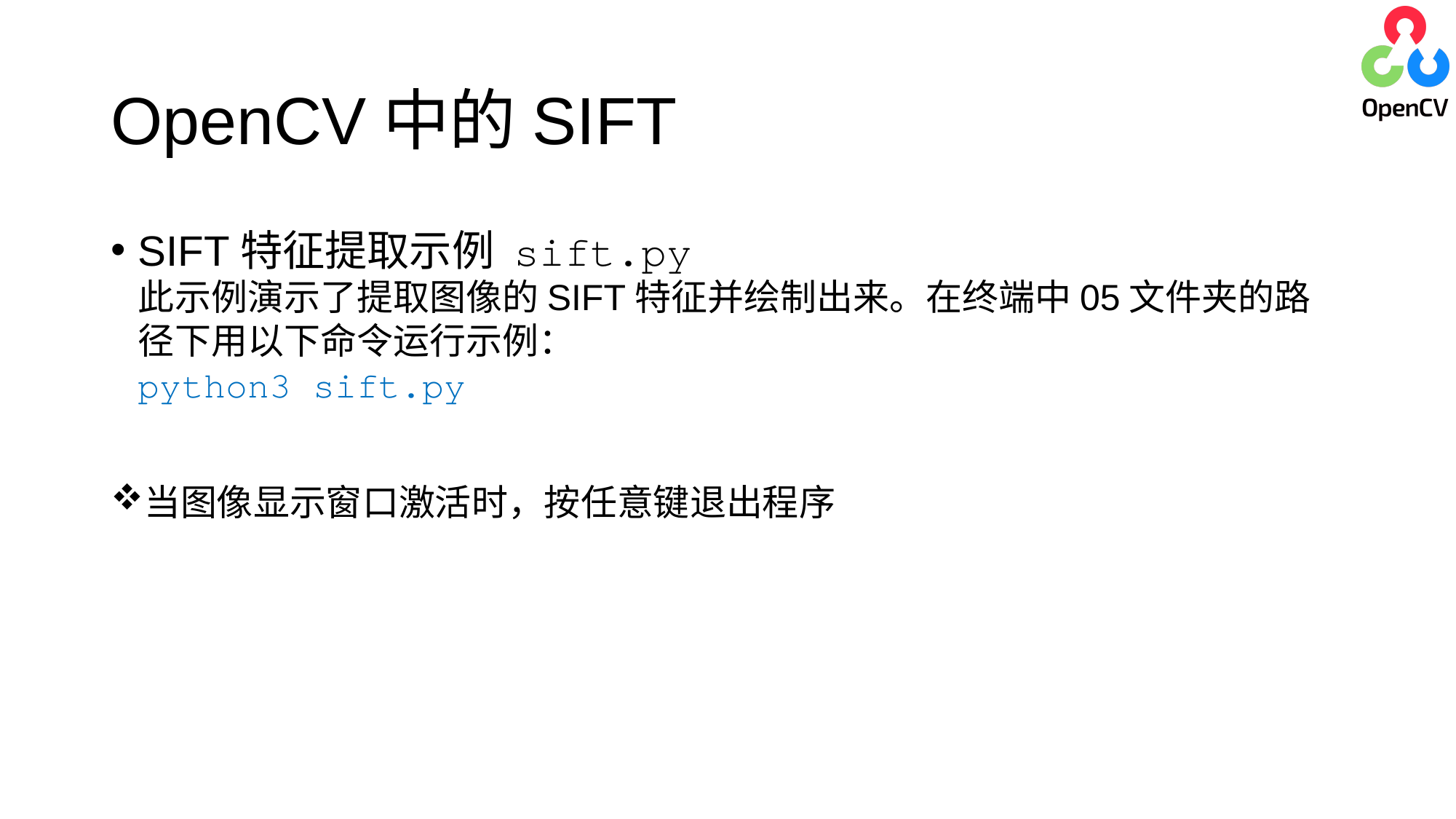

# OpenCV中的SIFT
SIFT特征提取示例 sift.py
此示例演示了提取图像的SIFT特征并绘制出来。在终端中05文件夹的路径下用以下命令运行示例：
python3 sift.py

当图像显示窗口激活时，按任意键退出程序